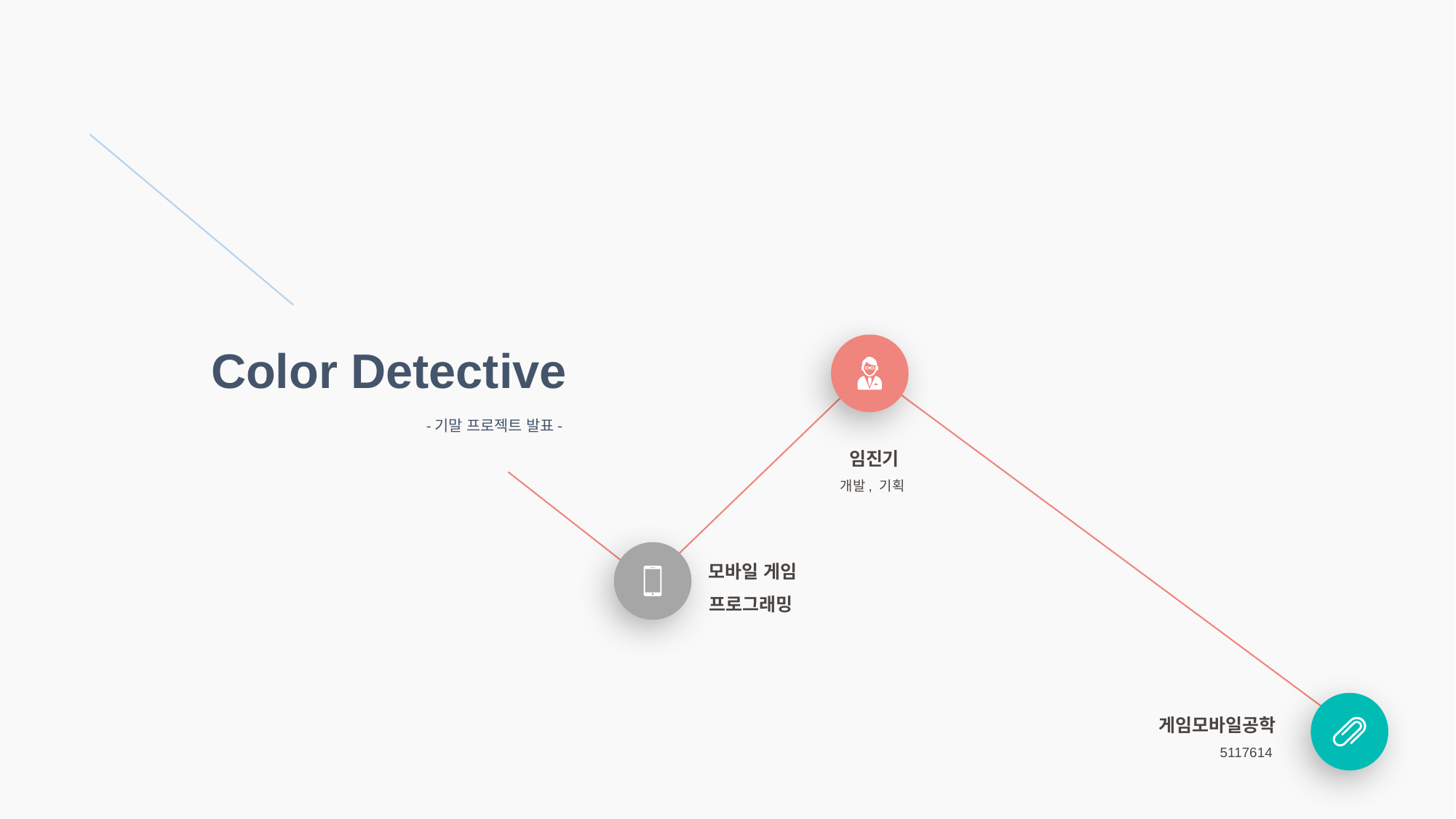

Color Detective
-기말 프로젝트 발표-

임진기
개발, 기획

모바일 게임 프로그래밍

게임모바일공학
5117614